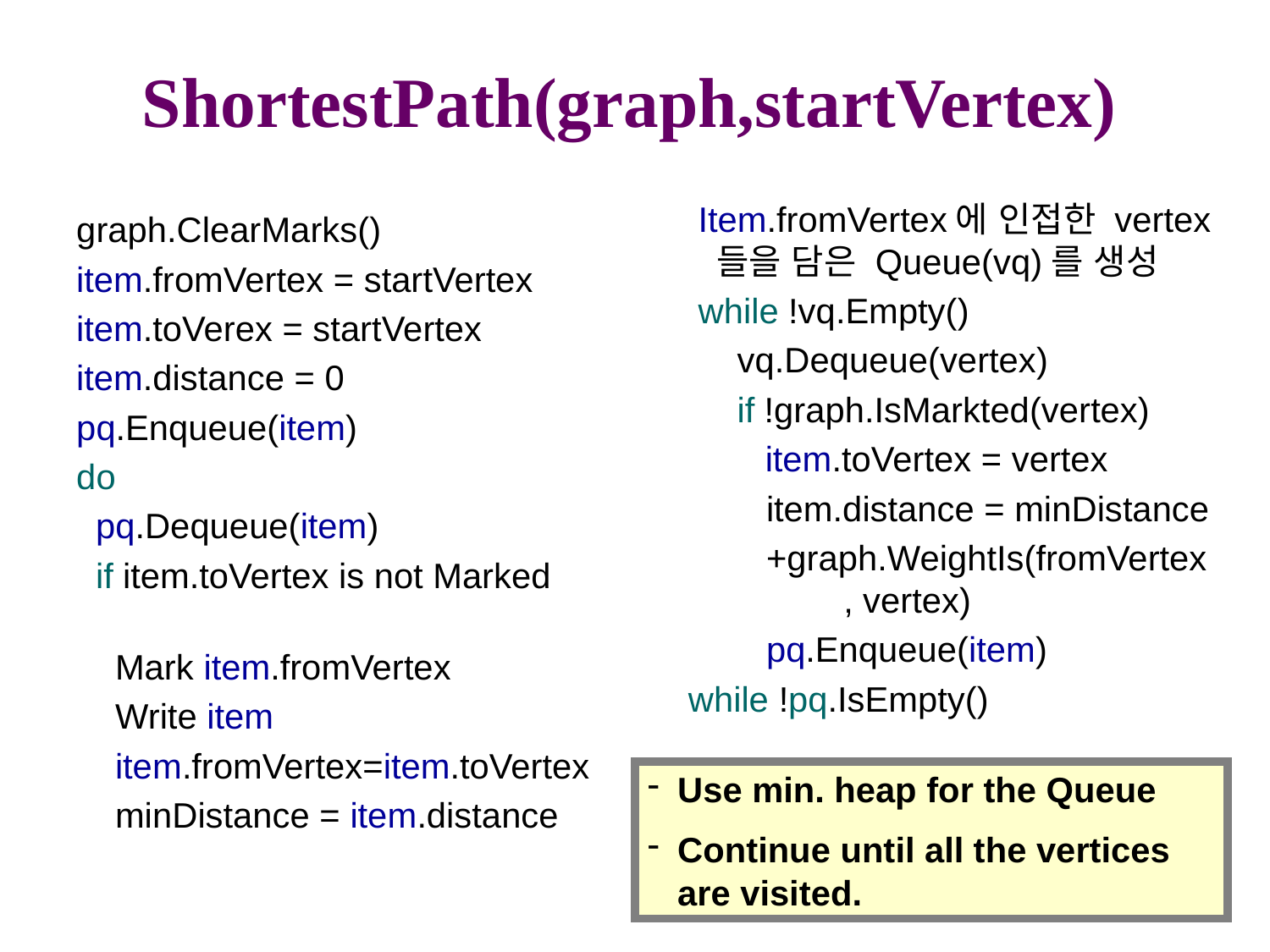

# ShortestPath(graph,startVertex)
   Item.fromVertex에 인접한 vertex 들을 담은 Queue(vq)를 생성
   while !vq.Empty()
       vq.Dequeue(vertex)
       if !graph.IsMarkted(vertex)
	     item.toVertex = vertex
          item.distance = minDistance
          +graph.WeightIs(fromVertex 	, vertex)
          pq.Enqueue(item)
  while !pq.IsEmpty()

graph.ClearMarks()
item.fromVertex = startVertex
item.toVerex = startVertex
item.distance = 0
pq.Enqueue(item)
do
  pq.Dequeue(item)
  if item.toVertex is not Marked
    Mark item.fromVertex
    Write item
    item.fromVertex=item.toVertex
    minDistance = item.distance

Use min. heap for the Queue
Continue until all the vertices are visited.
54